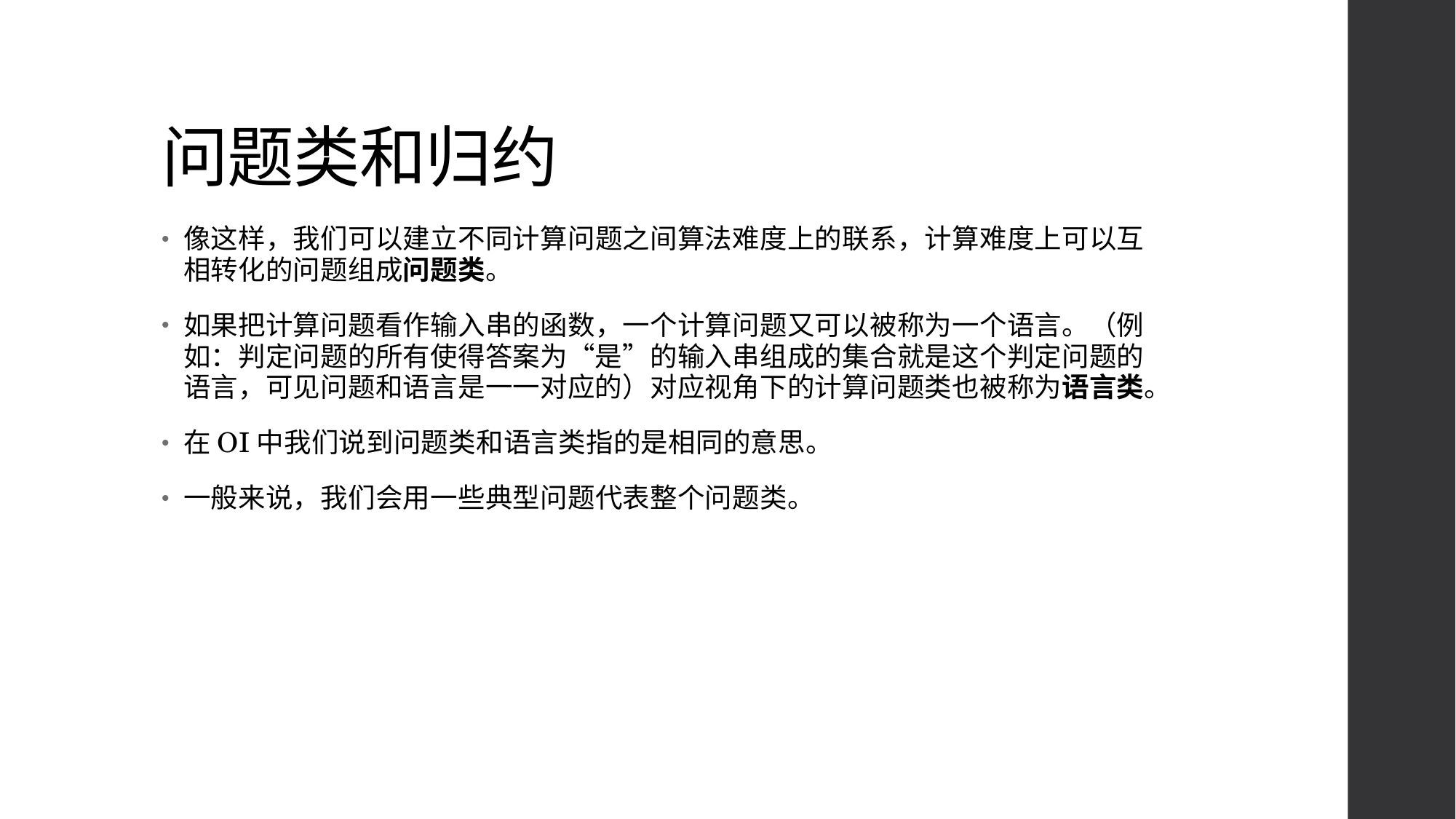

# 问题类和归约
像这样，我们可以建立不同计算问题之间算法难度上的联系，计算难度上可以互相转化的问题组成问题类。
如果把计算问题看作输入串的函数，一个计算问题又可以被称为一个语言。（例如：判定问题的所有使得答案为“是”的输入串组成的集合就是这个判定问题的语言，可见问题和语言是一一对应的）对应视角下的计算问题类也被称为语言类。
在OI中我们说到问题类和语言类指的是相同的意思。
一般来说，我们会用一些典型问题代表整个问题类。